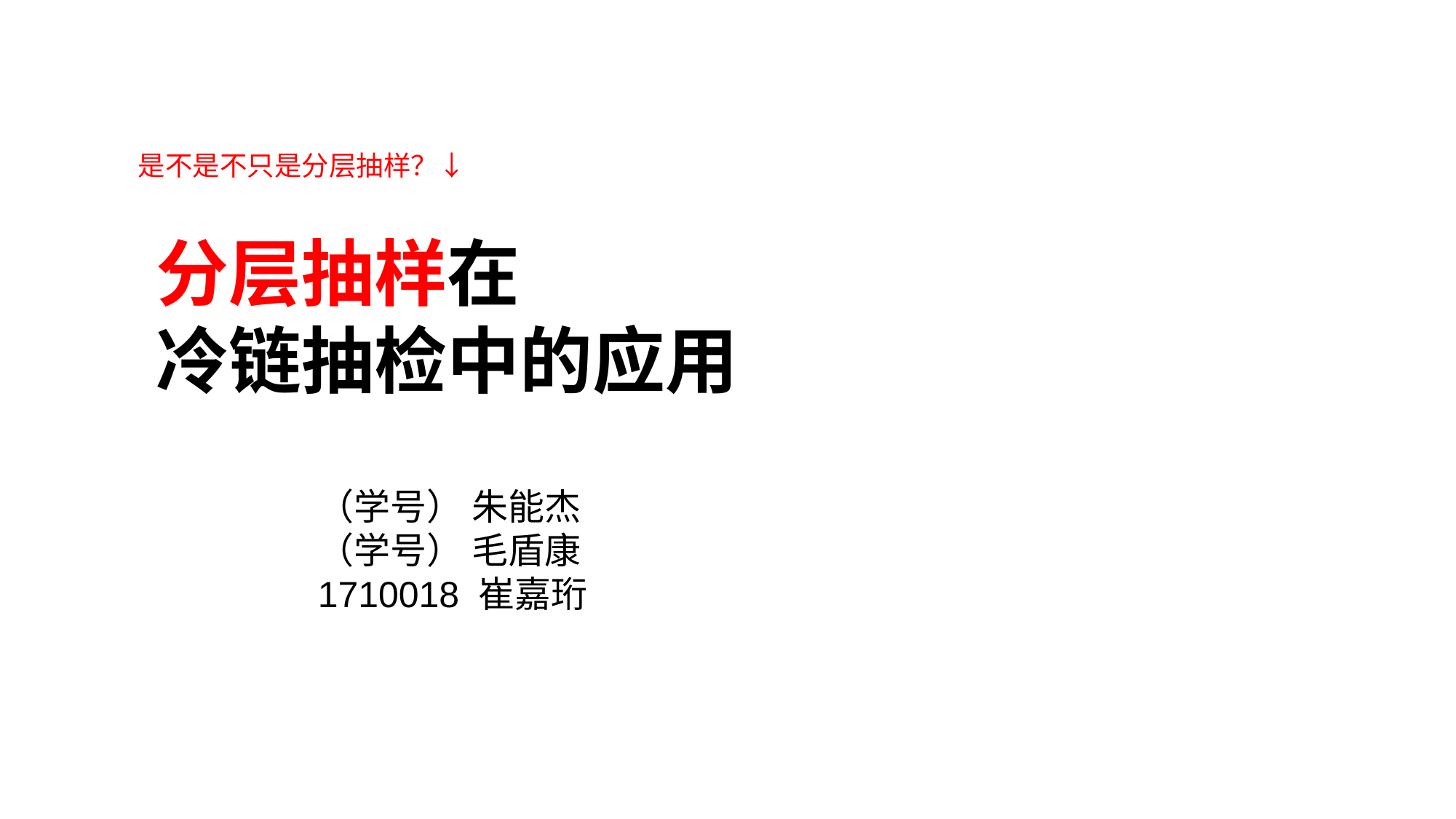

是不是不只是分层抽样？↓
分层抽样在
冷链抽检中的应用
（学号） 朱能杰
（学号） 毛盾康
1710018 崔嘉珩